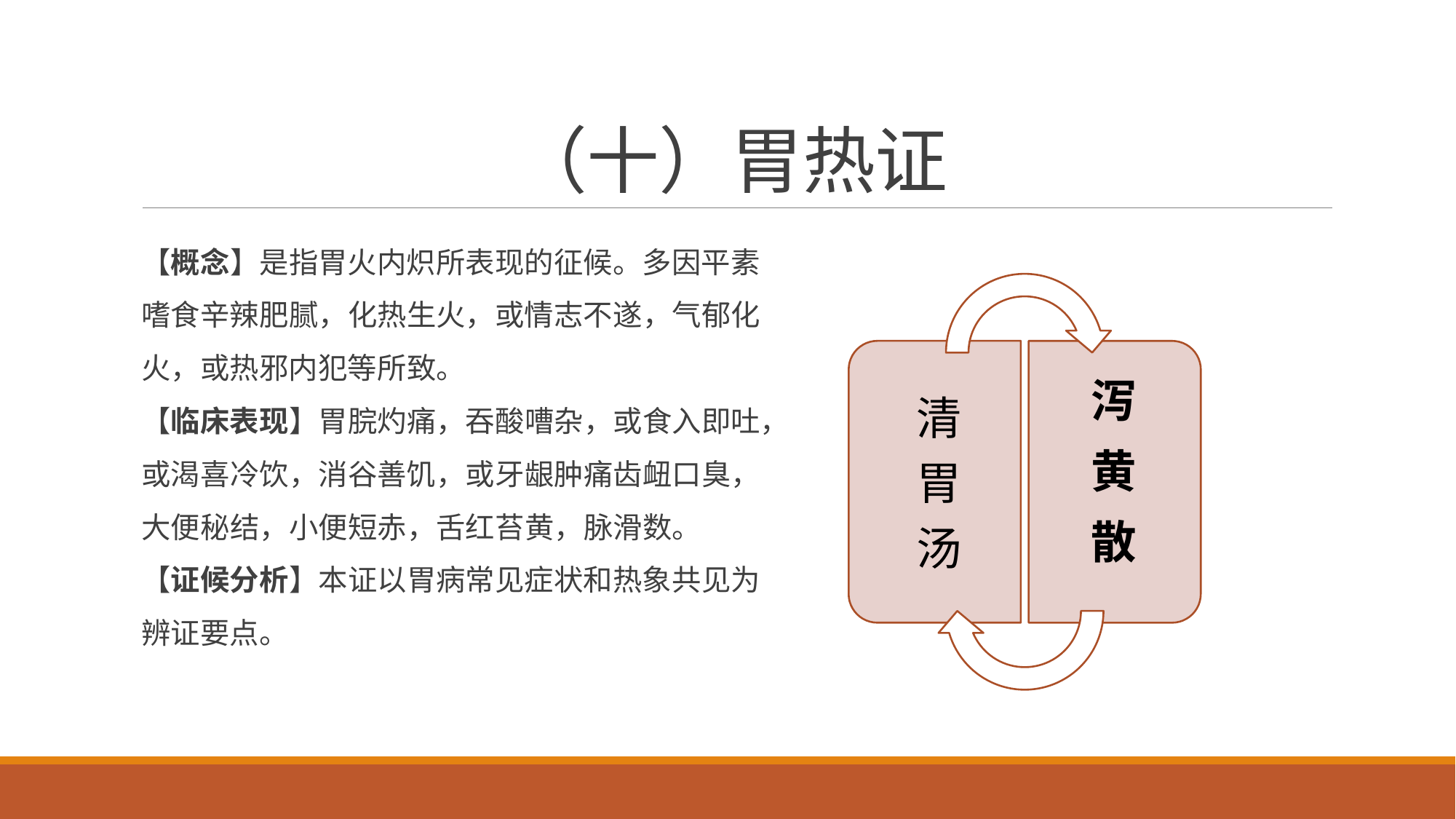

# （十）胃热证
【概念】是指胃火内炽所表现的征候。多因平素嗜食辛辣肥腻，化热生火，或情志不遂，气郁化火，或热邪内犯等所致。
【临床表现】胃脘灼痛，吞酸嘈杂，或食入即吐，或渴喜冷饮，消谷善饥，或牙龈肿痛齿衄口臭，大便秘结，小便短赤，舌红苔黄，脉滑数。
【证候分析】本证以胃病常见症状和热象共见为辨证要点。
清
胃
汤
泻
黄
散